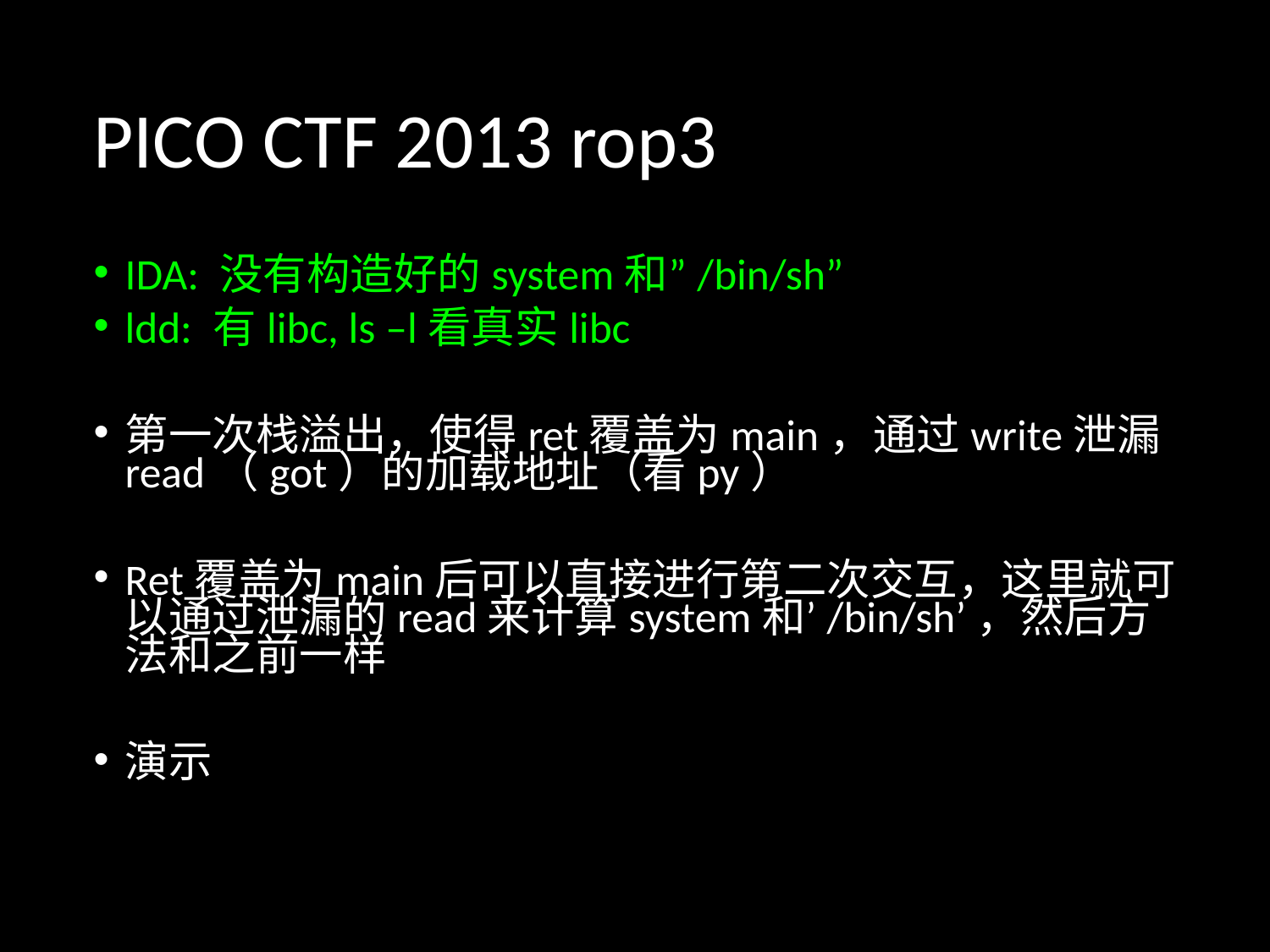

# PICO CTF 2013 rop3
IDA: 没有构造好的system和”/bin/sh”
ldd: 有libc, ls –l看真实libc

第一次栈溢出，使得ret覆盖为main，通过write泄漏read（got）的加载地址（看py）

Ret覆盖为main后可以直接进行第二次交互，这里就可以通过泄漏的read来计算system和’/bin/sh’，然后方法和之前一样

演示